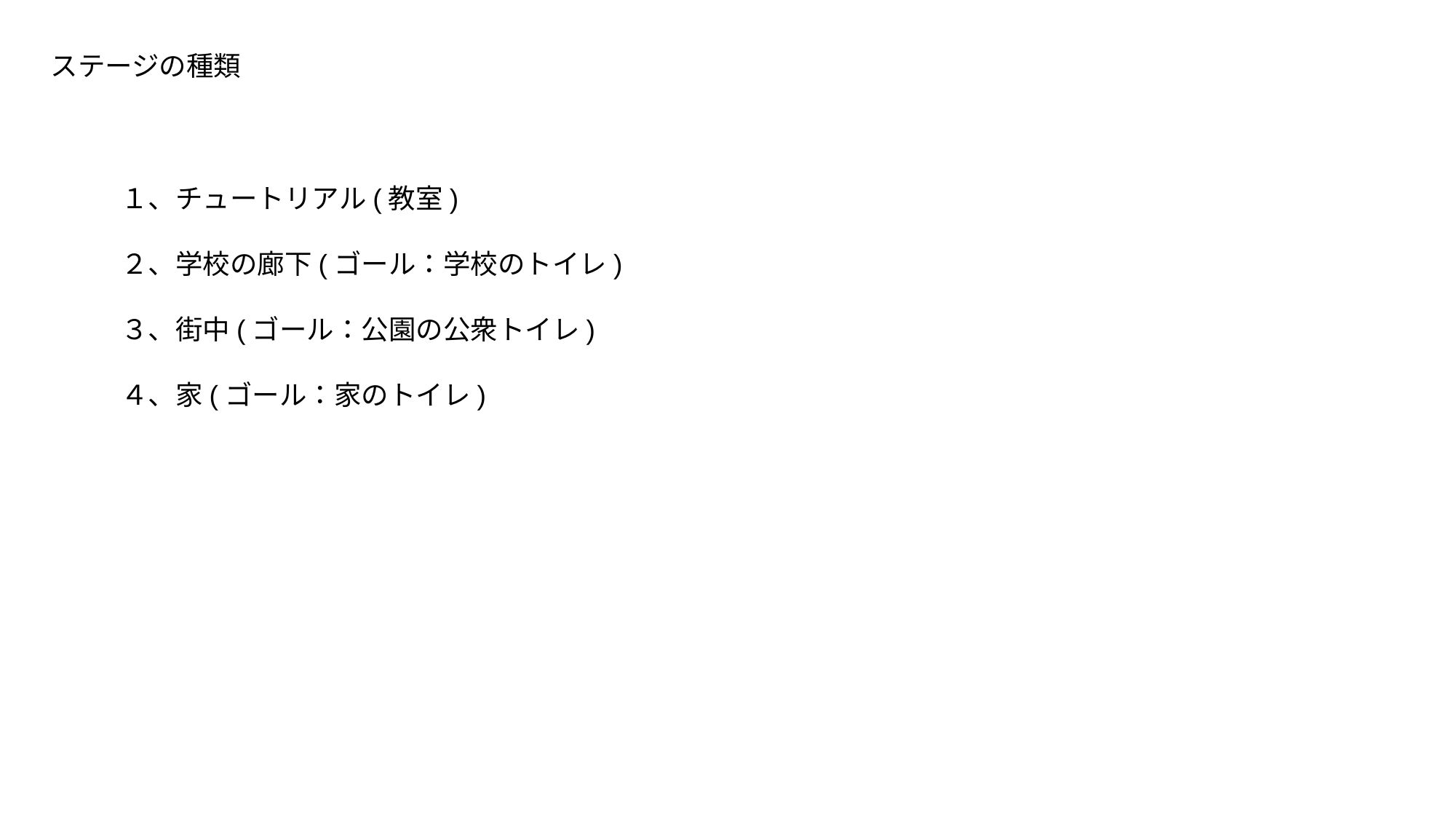

ステージの種類
１、チュートリアル(教室)

２、学校の廊下(ゴール：学校のトイレ)

３、街中(ゴール：公園の公衆トイレ)

４、家(ゴール：家のトイレ)